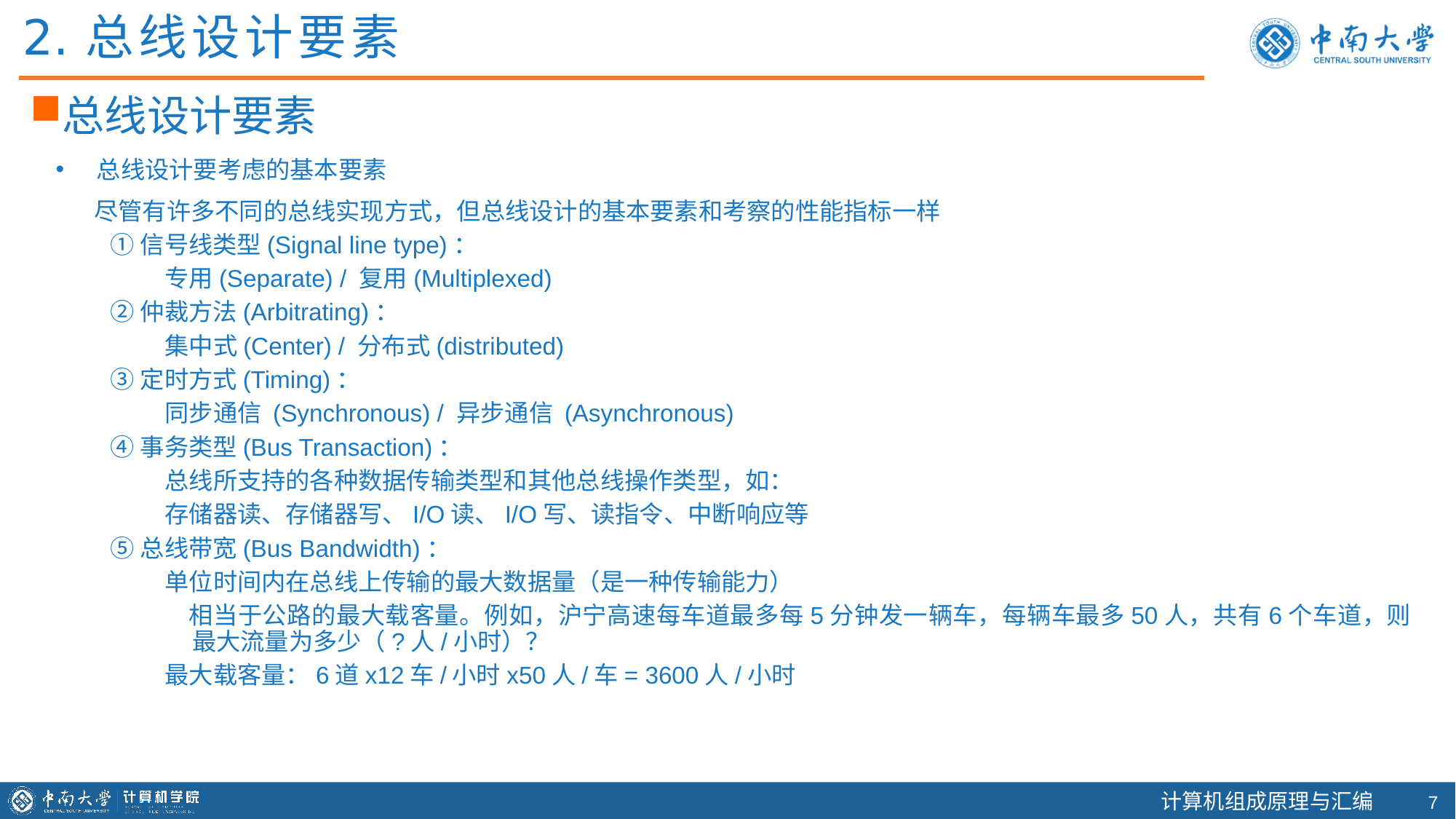

2.总线设计要素
总线设计要素
总线设计要考虑的基本要素
      尽管有许多不同的总线实现方式，但总线设计的基本要素和考察的性能指标一样
①信号线类型(Signal line type)：
专用(Separate) / 复用(Multiplexed)
②仲裁方法(Arbitrating)：
集中式(Center) / 分布式(distributed)
③定时方式(Timing)：
同步通信 (Synchronous) / 异步通信 (Asynchronous)
④事务类型(Bus Transaction)：
总线所支持的各种数据传输类型和其他总线操作类型，如：
存储器读、存储器写、I/O读、I/O写、读指令、中断响应等
⑤总线带宽(Bus Bandwidth)：
单位时间内在总线上传输的最大数据量（是一种传输能力）
   相当于公路的最大载客量。例如，沪宁高速每车道最多每5分钟发一辆车，每辆车最多50人，共有6个车道，则最大流量为多少（?人/小时）？
最大载客量：6道x12车/小时x50人/车= 3600人/小时
7